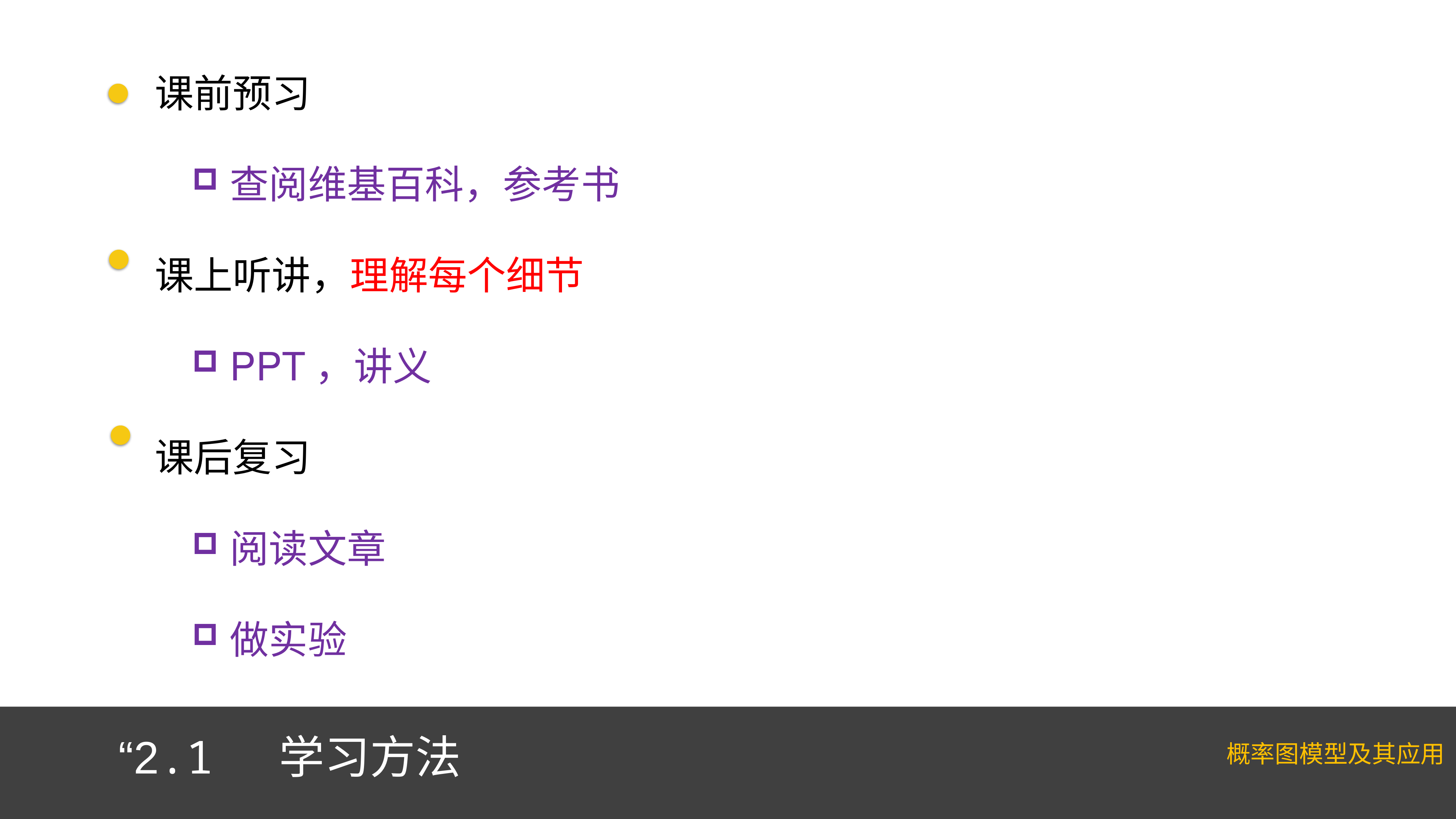

课前预习
查阅维基百科，参考书
课上听讲，理解每个细节
PPT，讲义
课后复习
阅读文章
做实验

“2.1  学习方法